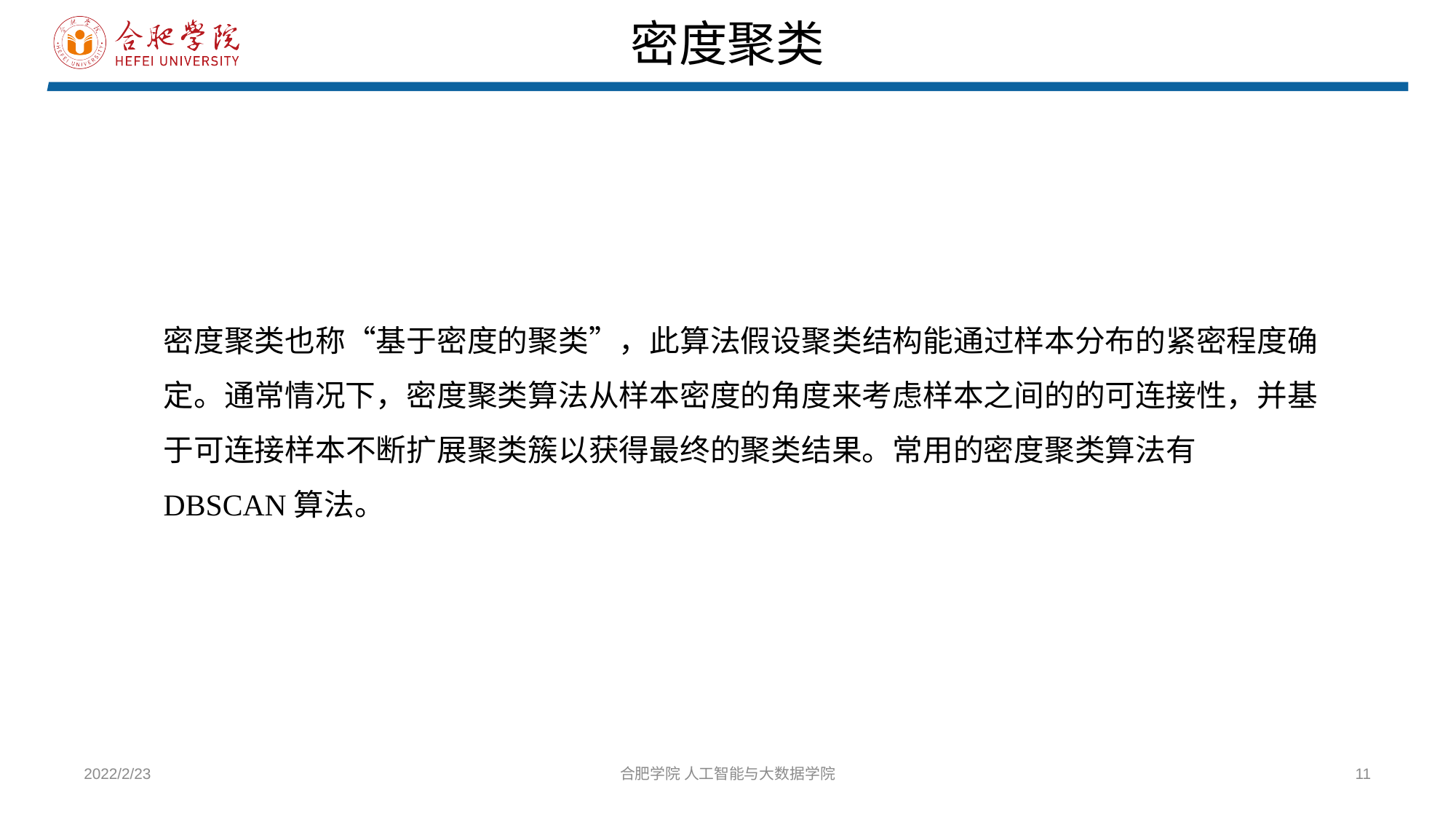

密度聚类
密度聚类也称“基于密度的聚类”，此算法假设聚类结构能通过样本分布的紧密程度确定。通常情况下，密度聚类算法从样本密度的角度来考虑样本之间的的可连接性，并基于可连接样本不断扩展聚类簇以获得最终的聚类结果。常用的密度聚类算法有DBSCAN算法。
2022/2/23
合肥学院 人工智能与大数据学院
11